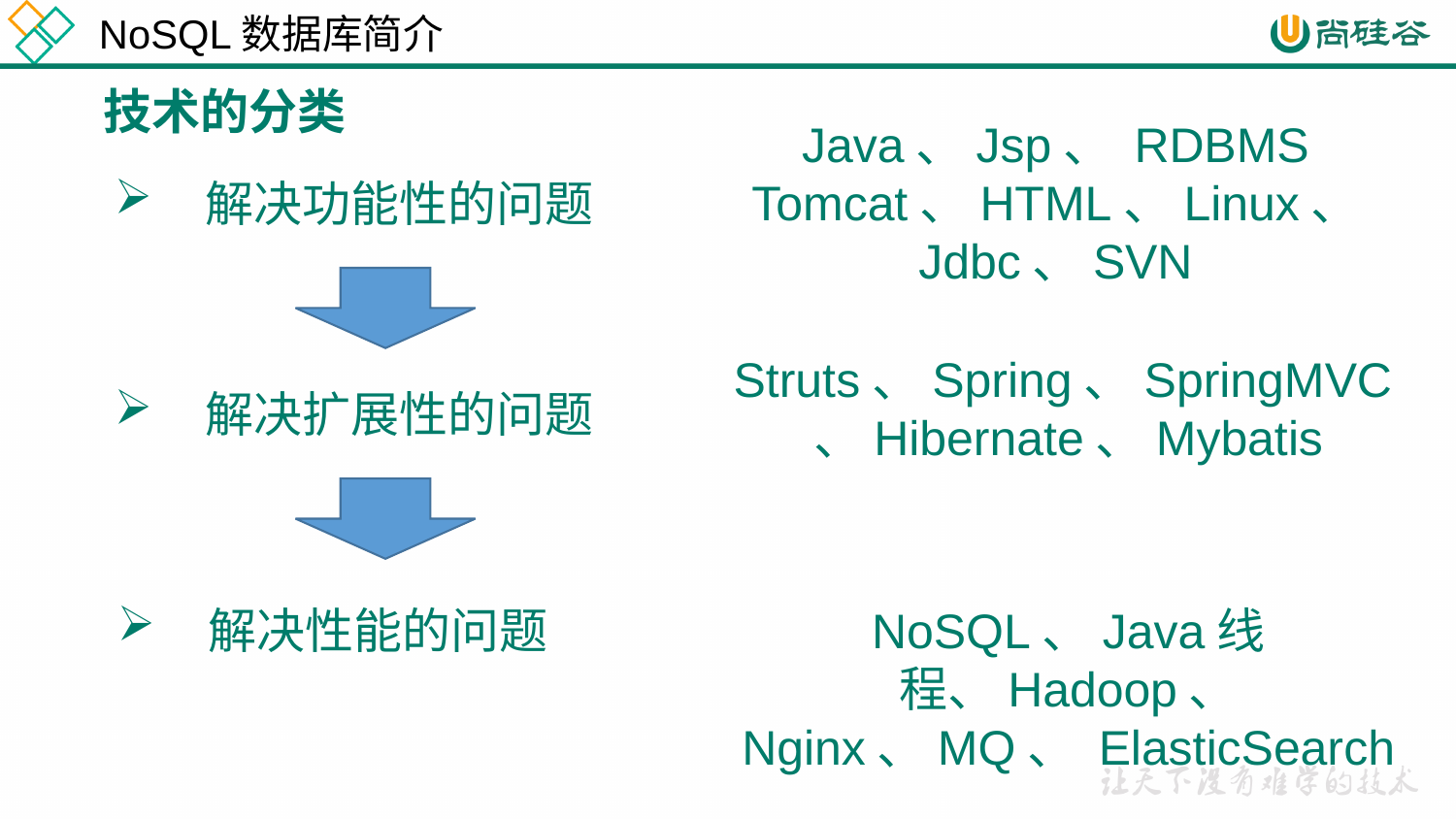

NoSQL数据库简介
技术的分类
Java、Jsp、 RDBMS
Tomcat、HTML、Linux、
Jdbc、SVN
解决功能性的问题

Struts、Spring、SpringMVC、Hibernate、Mybatis
解决扩展性的问题

解决性能的问题
NoSQL、Java线程、Hadoop、
Nginx、MQ、 ElasticSearch